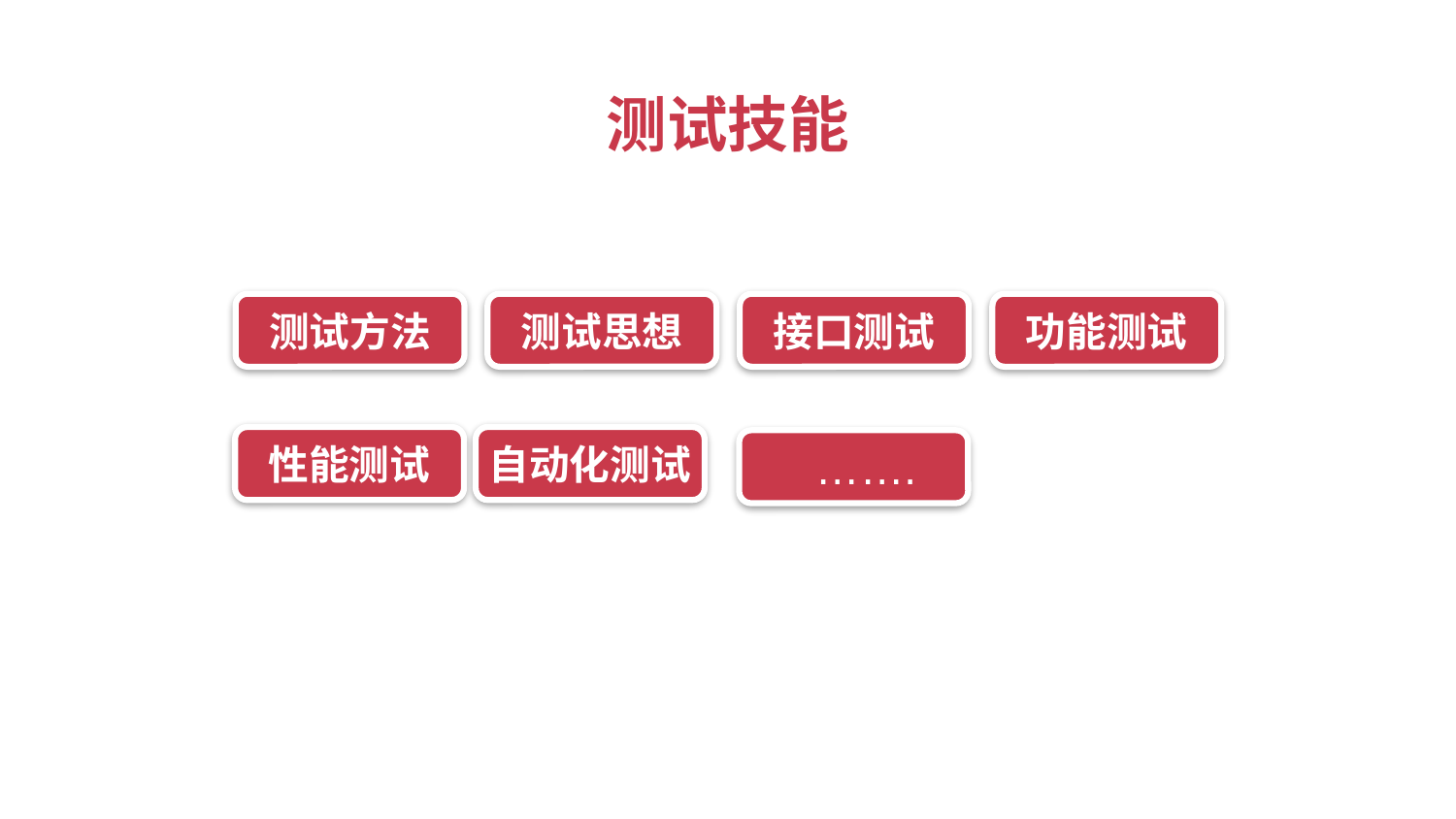

测试技能

测试方法

测试思想

接口测试

功能测试

性能测试

自动化测试

  …….